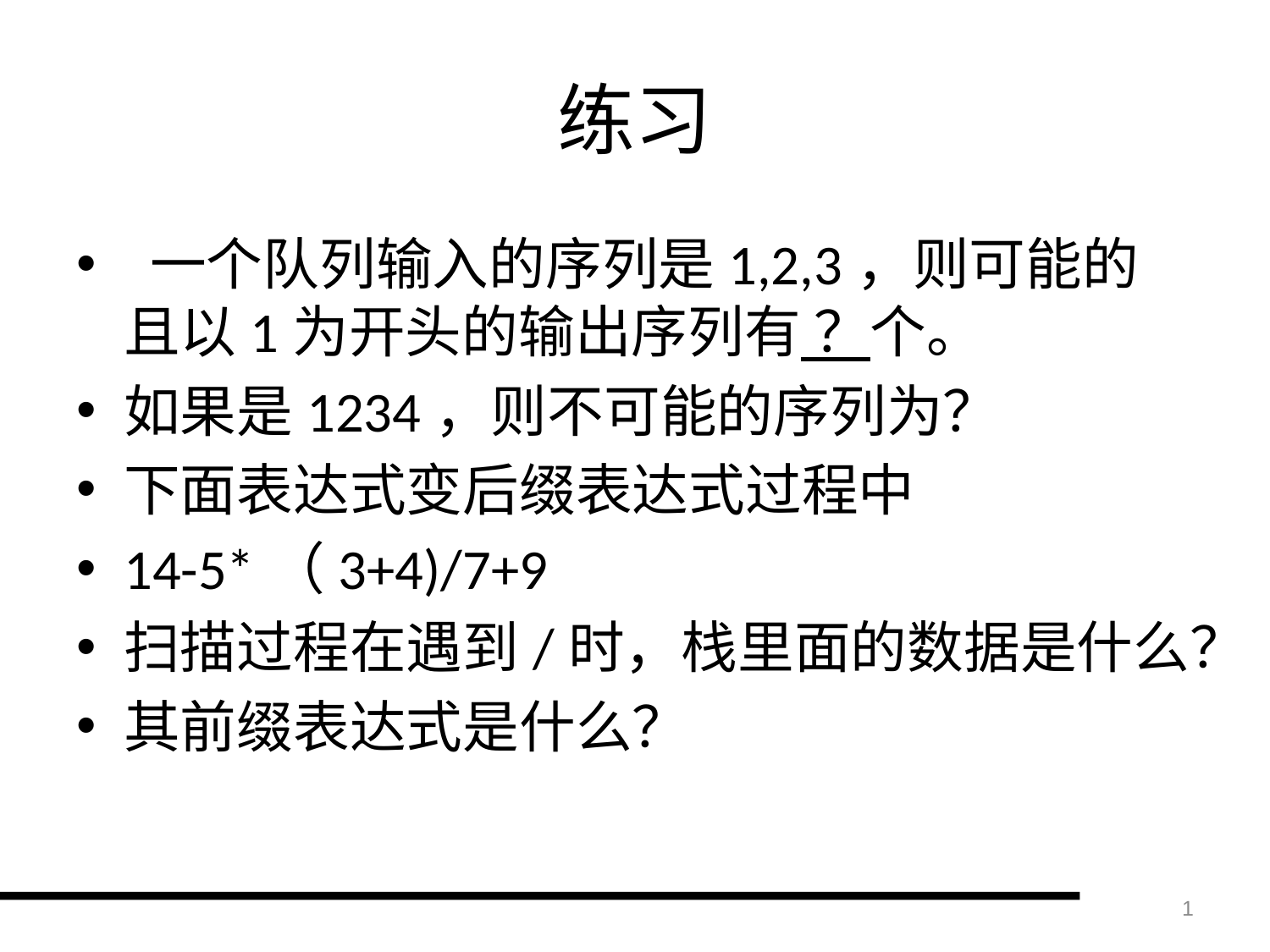

# 练习
 一个队列输入的序列是1,2,3，则可能的且以1为开头的输出序列有 ？个。
如果是1234，则不可能的序列为？
下面表达式变后缀表达式过程中
14-5*（3+4)/7+9
扫描过程在遇到/时，栈里面的数据是什么？
其前缀表达式是什么？
1